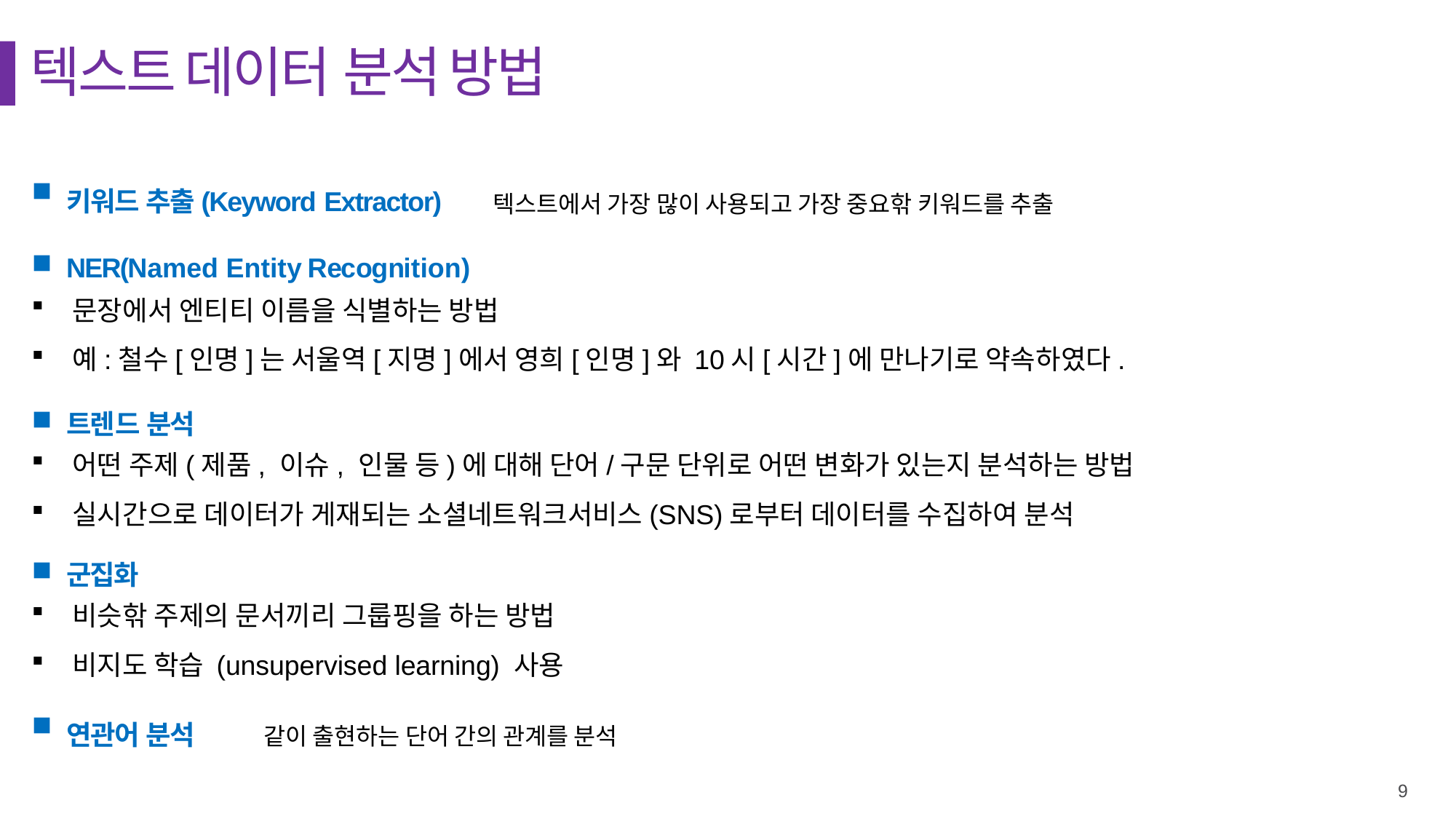

# 텍스트 데이터 분석 방법

키워드 추출(Keyword Extractor)	텍스트에서 가장 많이 사용되고 가장 중요핚 키워드를 추출

NER(Named Entity Recognition)
문장에서 엔티티 이름을 식별하는 방법
예:철수[인명]는 서울역[지명]에서 영희[인명]와 10시[시간]에 만나기로 약속하였다.

트렌드 분석
어떤 주제(제품, 이슈, 인물 등)에 대해 단어/구문 단위로 어떤 변화가 있는지 분석하는 방법
실시간으로 데이터가 게재되는 소셜네트워크서비스(SNS)로부터 데이터를 수집하여 분석
군집화
비슷핚 주제의 문서끼리 그룹핑을 하는 방법
비지도 학습 (unsupervised learning) 사용

연관어 분석	같이 출현하는 단어 간의 관계를 분석
9